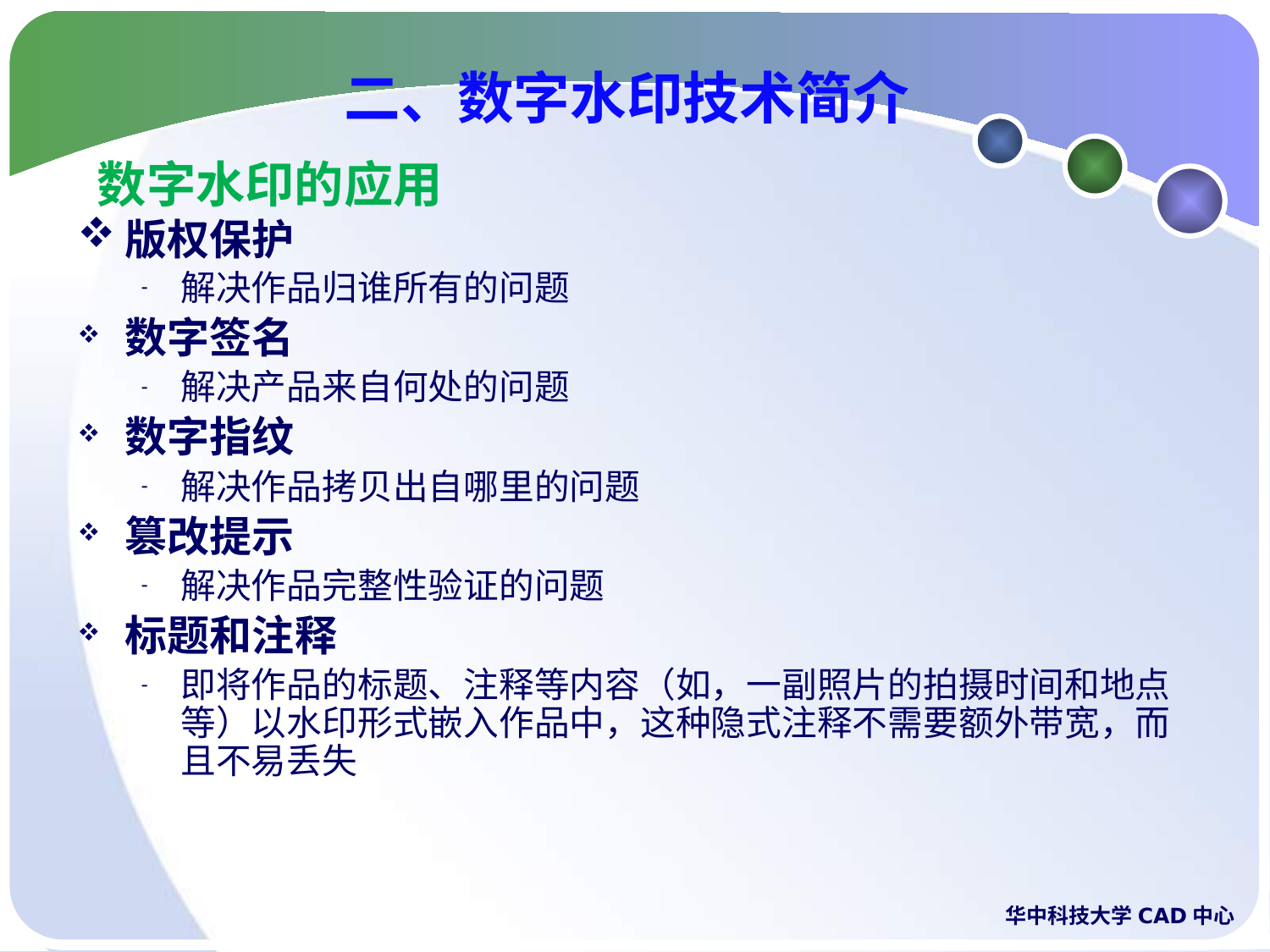

二、数字水印技术简介
# 数字水印的应用
版权保护
解决作品归谁所有的问题
数字签名
解决产品来自何处的问题
数字指纹
解决作品拷贝出自哪里的问题
篡改提示
解决作品完整性验证的问题
标题和注释
即将作品的标题、注释等内容（如，一副照片的拍摄时间和地点等）以水印形式嵌入作品中，这种隐式注释不需要额外带宽，而且不易丢失

华中科技大学CAD中心